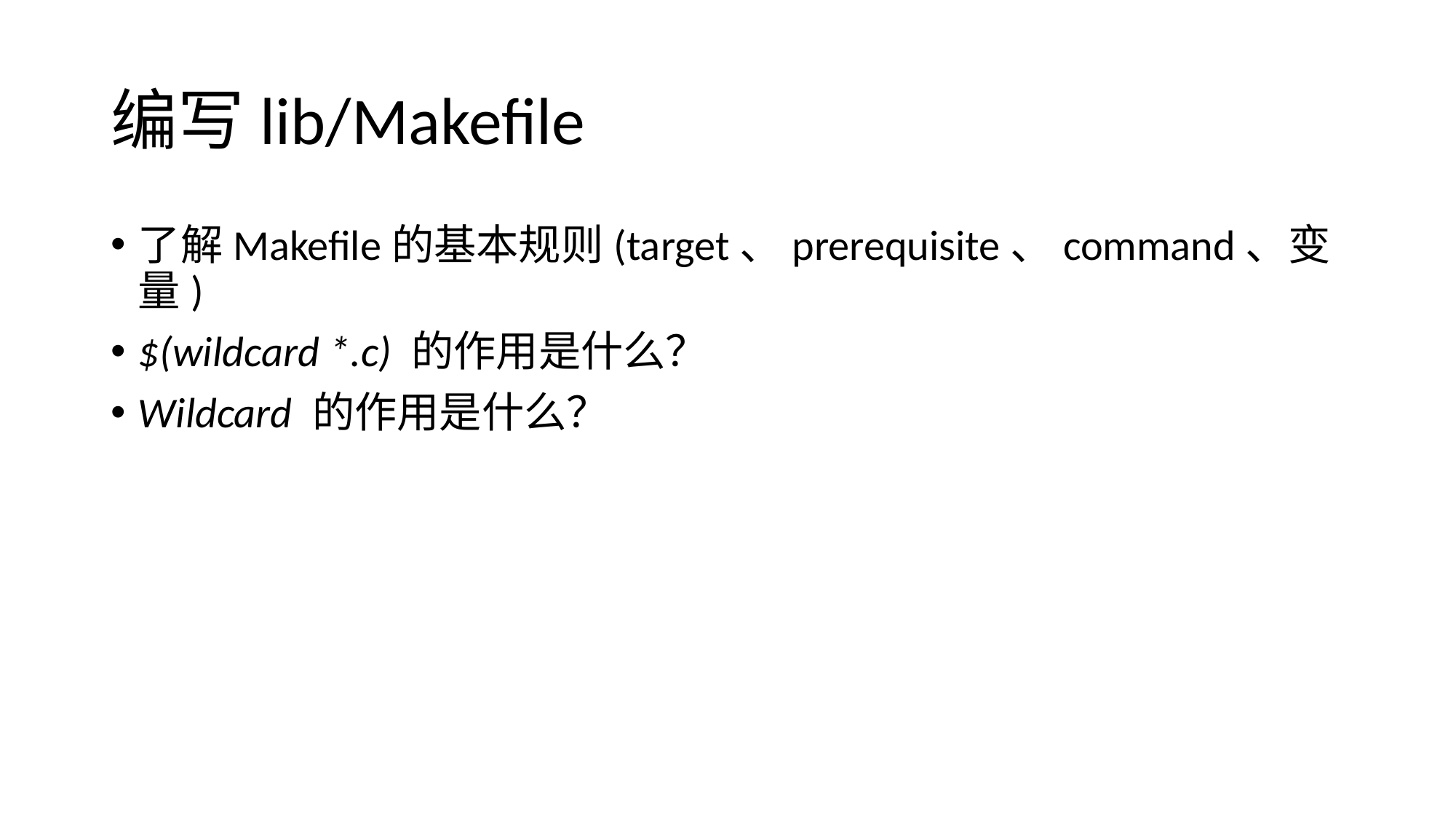

# 编写lib/Makefile
了解Makefile的基本规则(target、prerequisite、command、变量)
$(wildcard *.c) 的作用是什么？
Wildcard 的作用是什么？